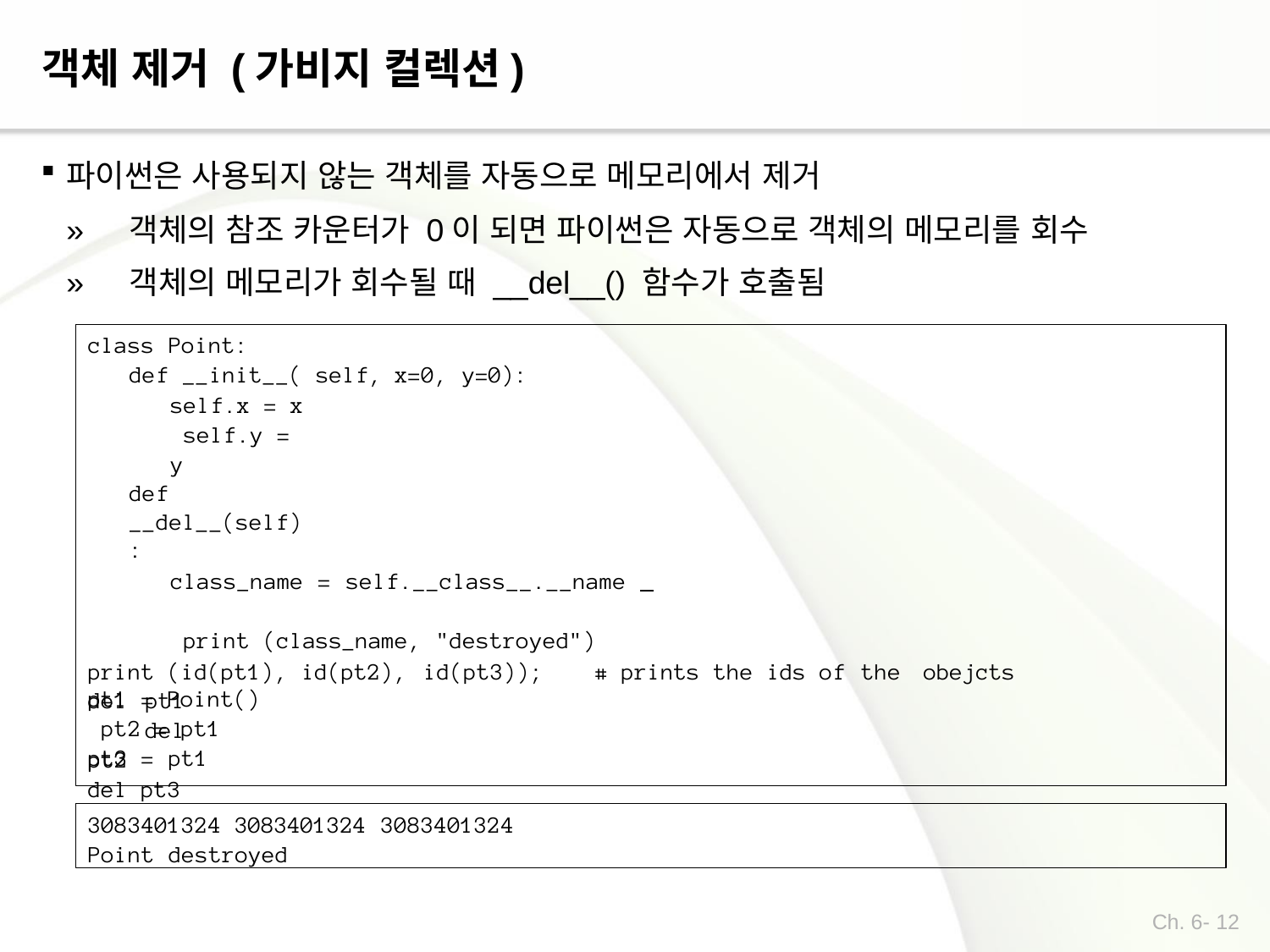

# 객체 제거 (가비지 컬렉션)
파이썬은 사용되지 않는 객체를 자동으로 메모리에서 제거
»	객체의 참조 카운터가 0이 되면 파이썬은 자동으로 객체의 메모리를 회수
»	객체의 메모리가 회수될 때 __del__() 함수가 호출됨
class Point:
def __init__( self, x=0, y=0):
self.x = x  self.y = y
def __del__(self):
class_name = self.__class__.__name  	 print (class_name, "destroyed")

pt1 = Point()  pt2 = pt1  pt3 = pt1

print (id(pt1), id(pt2), id(pt3));
del pt1  del pt2  del pt3
# prints the ids of the
obejcts
3083401324 3083401324 3083401324
Point destroyed
Ch. 6- 12